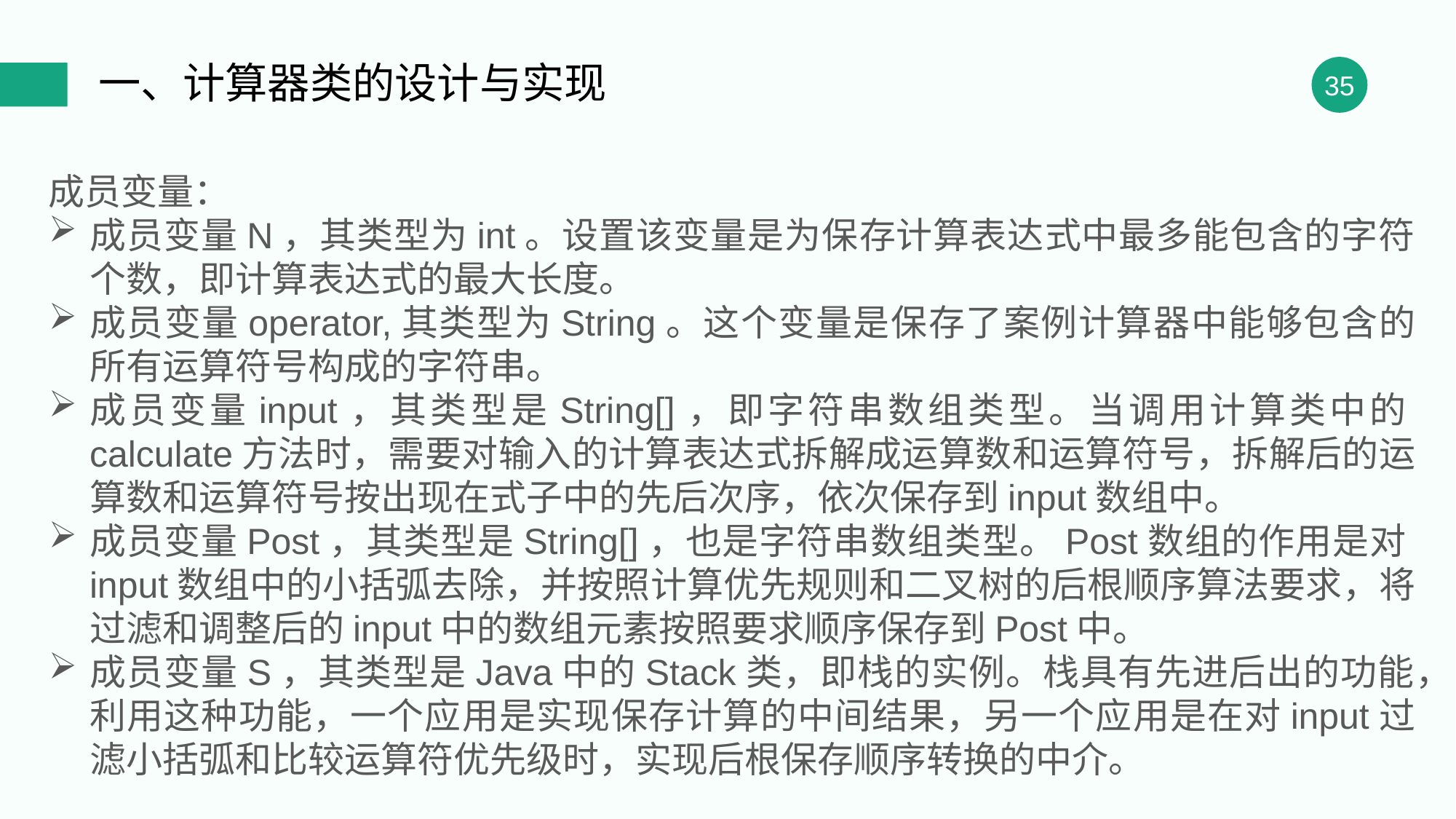

一、计算器类的设计与实现
成员变量：
成员变量N，其类型为int。设置该变量是为保存计算表达式中最多能包含的字符个数，即计算表达式的最大长度。
成员变量operator,其类型为String。这个变量是保存了案例计算器中能够包含的所有运算符号构成的字符串。
成员变量input，其类型是String[]，即字符串数组类型。当调用计算类中的calculate方法时，需要对输入的计算表达式拆解成运算数和运算符号，拆解后的运算数和运算符号按出现在式子中的先后次序，依次保存到input数组中。
成员变量Post，其类型是String[]，也是字符串数组类型。Post数组的作用是对input数组中的小括弧去除，并按照计算优先规则和二叉树的后根顺序算法要求，将过滤和调整后的input中的数组元素按照要求顺序保存到Post中。
成员变量S，其类型是Java中的Stack类，即栈的实例。栈具有先进后出的功能，利用这种功能，一个应用是实现保存计算的中间结果，另一个应用是在对input过滤小括弧和比较运算符优先级时，实现后根保存顺序转换的中介。